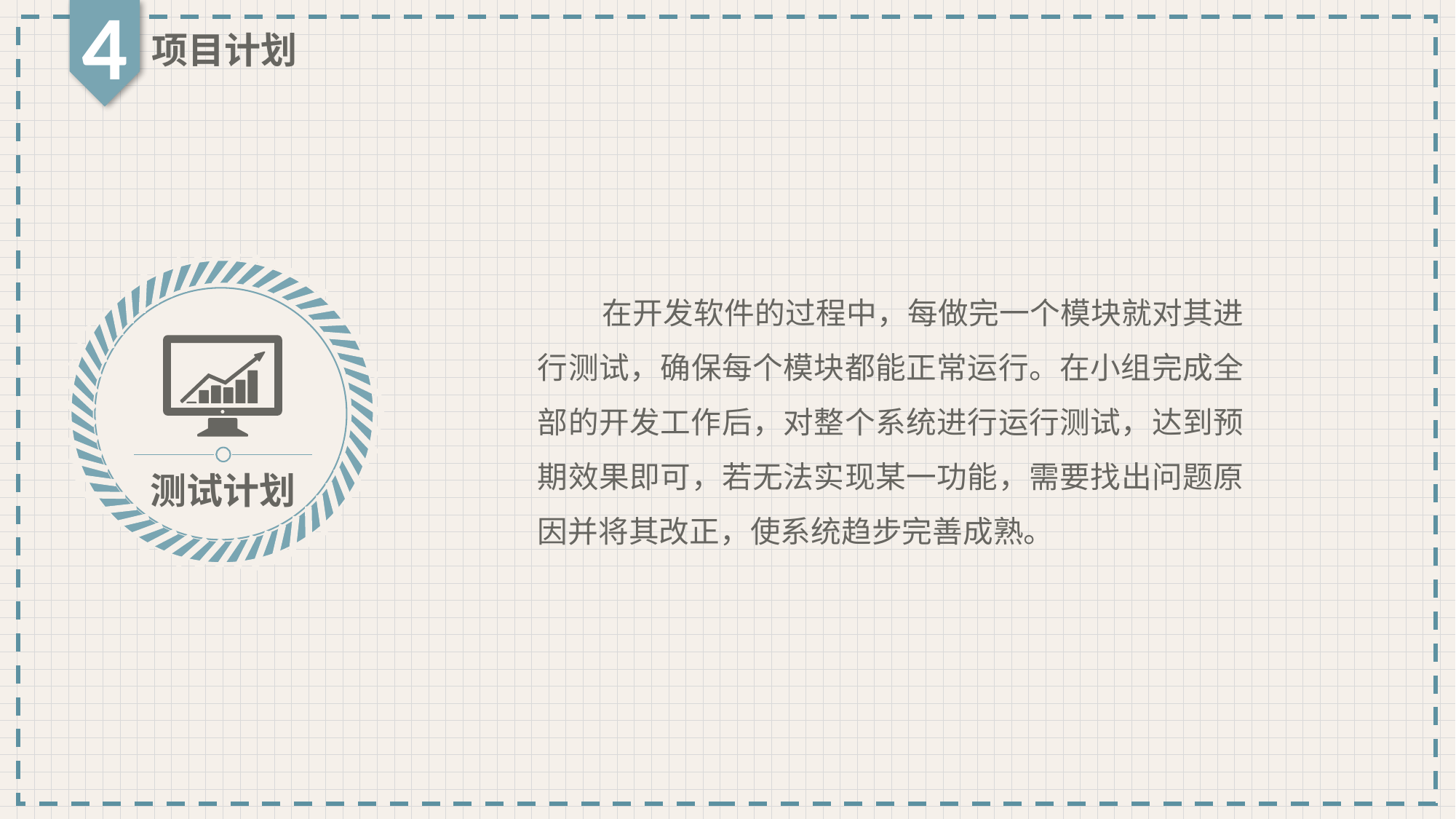

4

项目计划

         在开发软件的过程中，每做完一个模块就对其进行测试，确保每个模块都能正常运行。在小组完成全部的开发工作后，对整个系统进行运行测试，达到预期效果即可，若无法实现某一功能，需要找出问题原因并将其改正，使系统趋步完善成熟。

测试计划